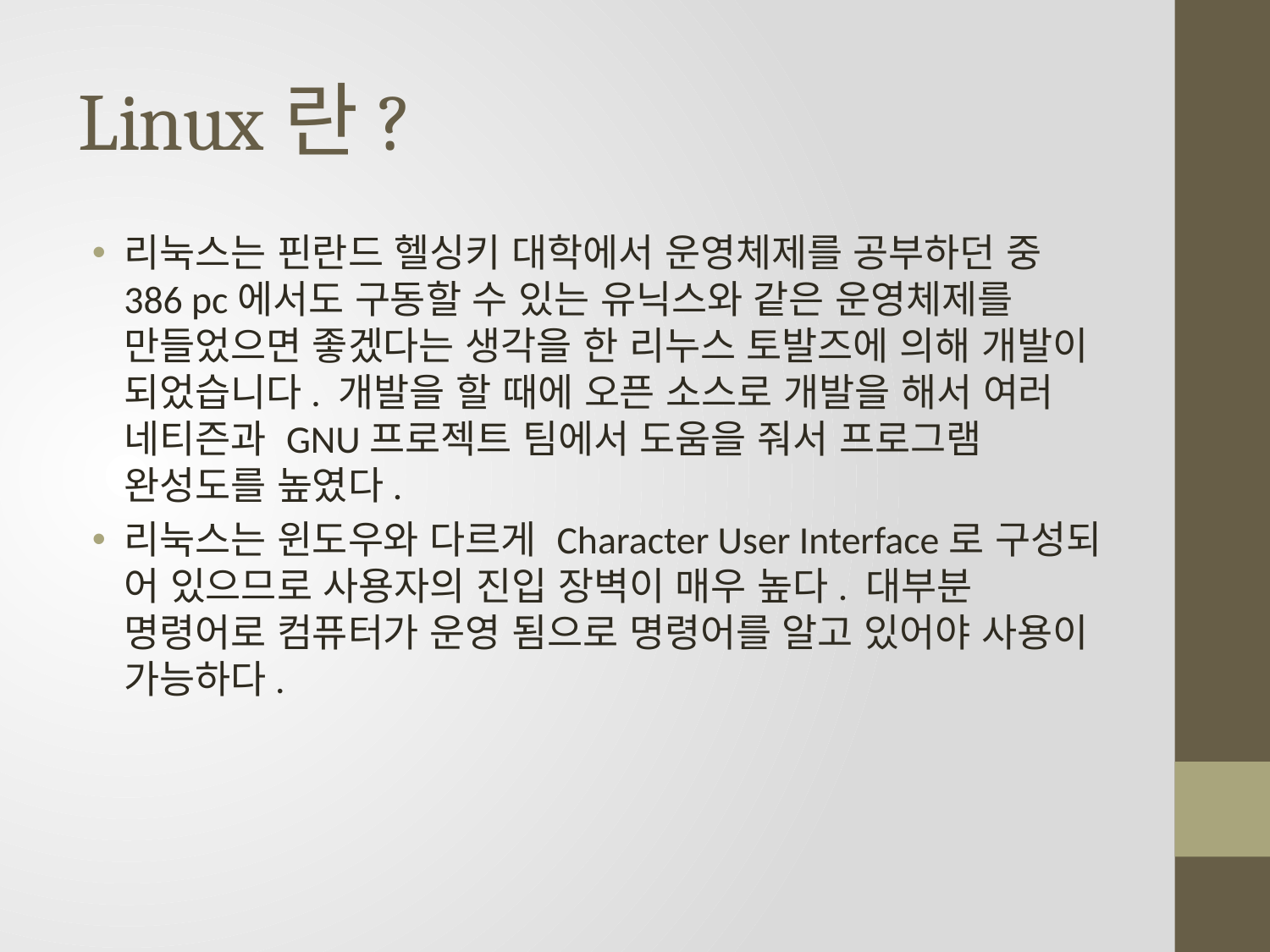

# Linux란?
리눅스는 핀란드 헬싱키 대학에서 운영체제를 공부하던 중 386 pc에서도 구동할 수 있는 유닉스와 같은 운영체제를 만들었으면 좋겠다는 생각을 한 리누스 토발즈에 의해 개발이 되었습니다. 개발을 할 때에 오픈 소스로 개발을 해서 여러 네티즌과 GNU프로젝트 팀에서 도움을 줘서 프로그램 완성도를 높였다.
리눅스는 윈도우와 다르게 Character User Interface로 구성되 어 있으므로 사용자의 진입 장벽이 매우 높다. 대부분 명령어로 컴퓨터가 운영 됨으로 명령어를 알고 있어야 사용이 가능하다.